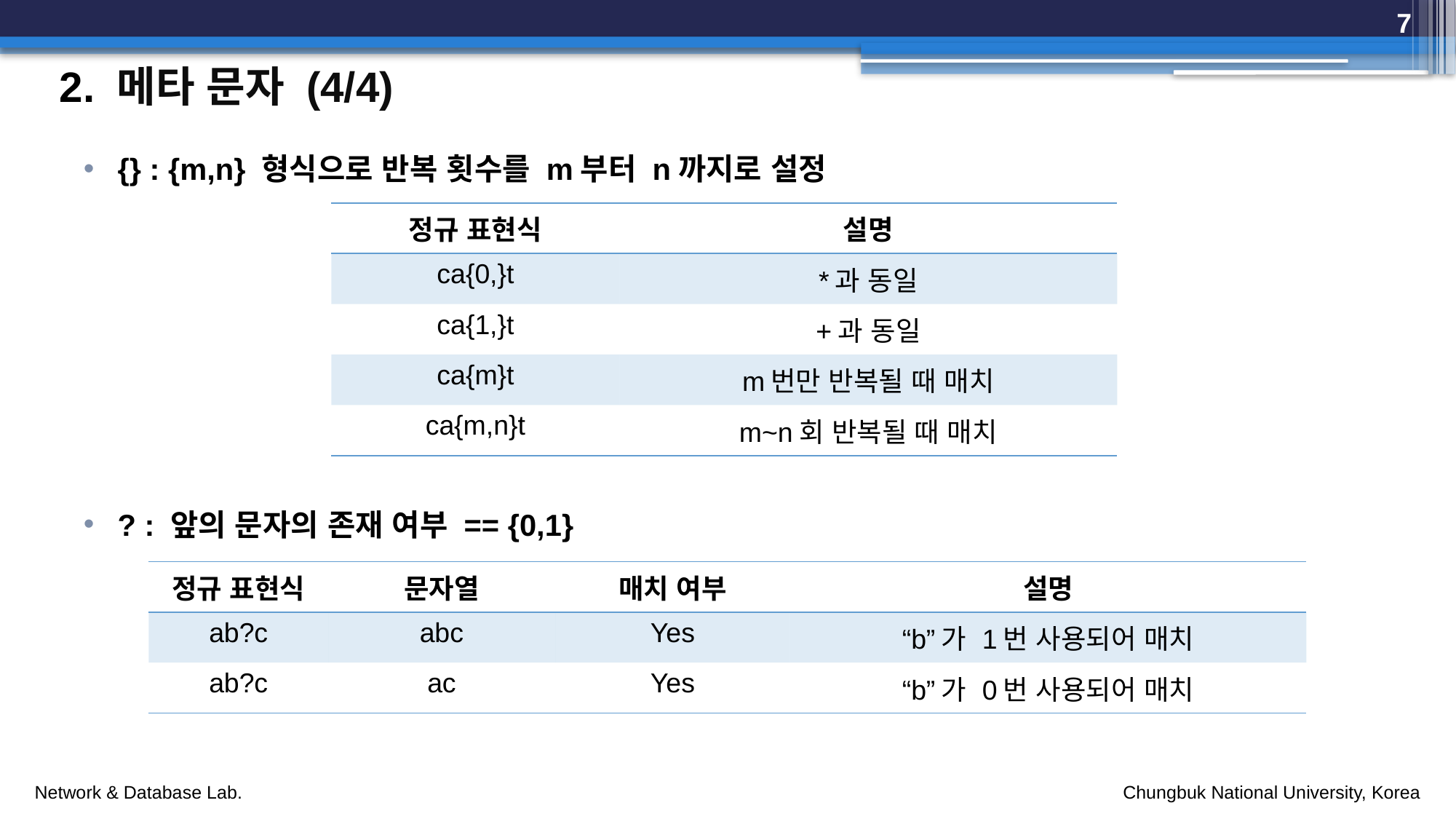

7
# 2. 메타 문자 (4/4)
{} : {m,n} 형식으로 반복 횟수를 m부터 n까지로 설정

? : 앞의 문자의 존재 여부 == {0,1}

| 정규 표현식 | 설명 |
| --- | --- |
| ca{0,}t | \*과 동일 |
| ca{1,}t | +과 동일 |
| ca{m}t | m번만 반복될 때 매치 |
| ca{m,n}t | m~n회 반복될 때 매치 |
| 정규 표현식 | 문자열 | 매치 여부 | 설명 |
| --- | --- | --- | --- |
| ab?c | abc | Yes | “b”가 1번 사용되어 매치 |
| ab?c | ac | Yes | “b”가 0번 사용되어 매치 |